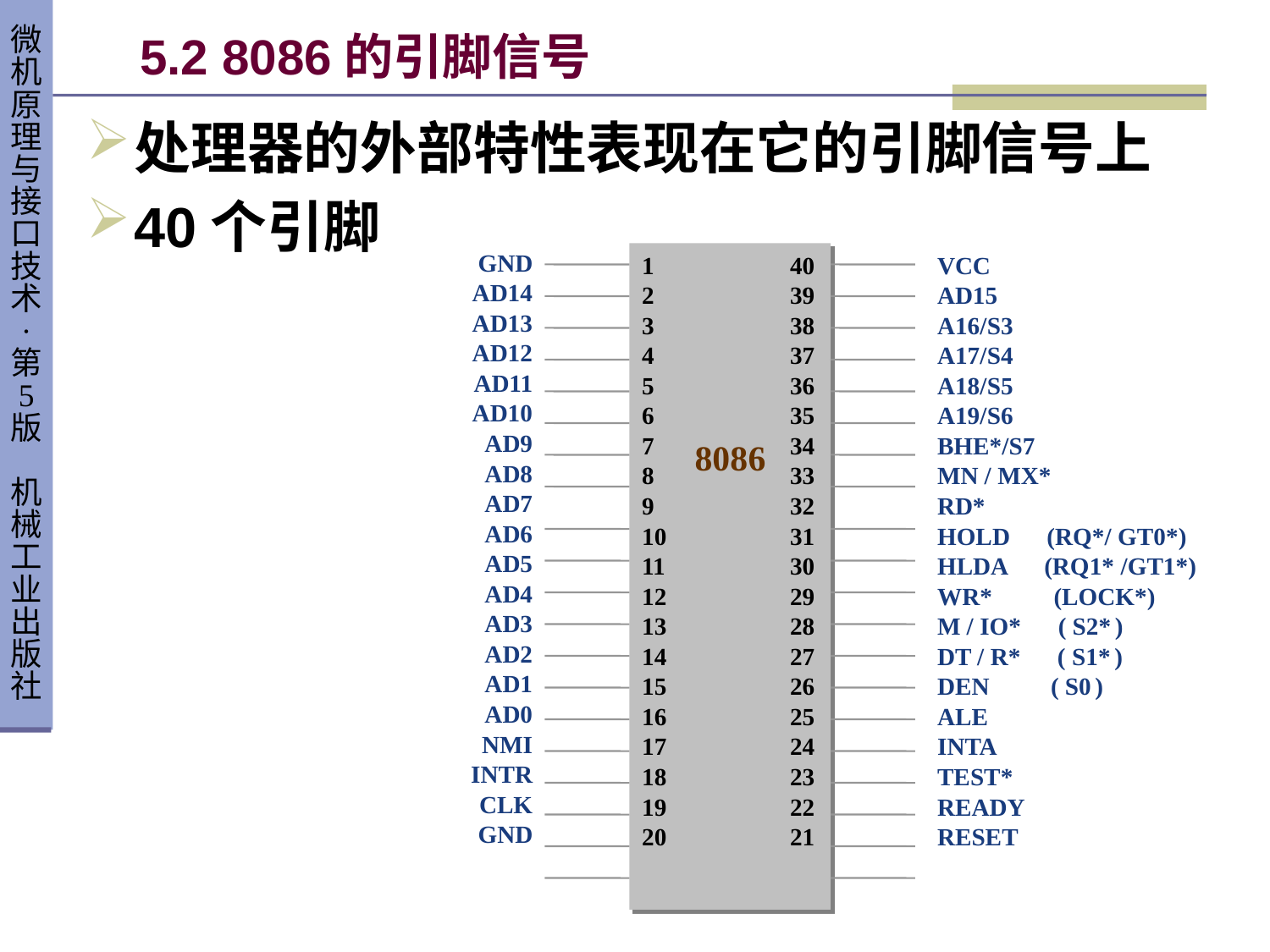

# 5.2 8086的引脚信号
处理器的外部特性表现在它的引脚信号上
40个引脚

 GND
  AD14
  AD13
  AD12
  AD11
  AD10
   AD9
   AD8
   AD7
   AD6
   AD5
   AD4
   AD3
   AD2
   AD1
   AD0
  NMI
 INTR
  CLK
  GND
1
2
3
4
5
6
7
8
9
10
11
12
13
14
15
16
17
18
19
20
40
39
38
37
36
35
34
33
32
31
30
29
28
27
26
25
24
23
22
21
VCC
AD15
A16/S3
A17/S4
A18/S5
A19/S6
BHE*/S7
MN / MX*
RD*
HOLD      (RQ*/ GT0*)
HLDA      (RQ1* /GT1*)
WR*          (LOCK*)
M / IO*      ( S2* )
DT / R*      ( S1* )
DEN          ( S0 )
ALE
INTA
TEST*
READY
RESET

8086